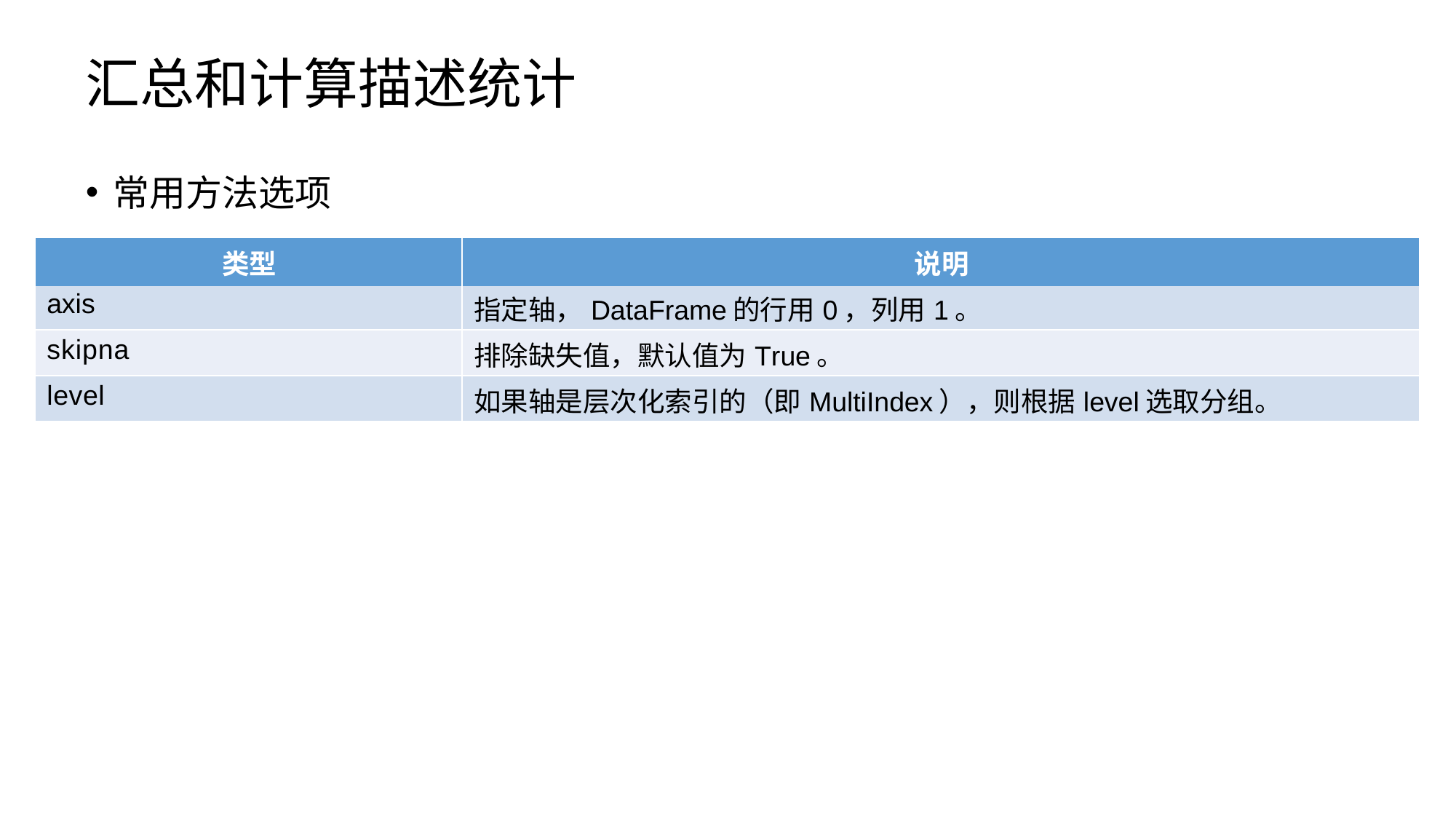

# 汇总和计算描述统计
常用方法选项
| 类型 | 说明 |
| --- | --- |
| axis | 指定轴，DataFrame的行用0，列用1。 |
| skipna | 排除缺失值，默认值为True。 |
| level | 如果轴是层次化索引的（即MultiIndex），则根据level选取分组。 |